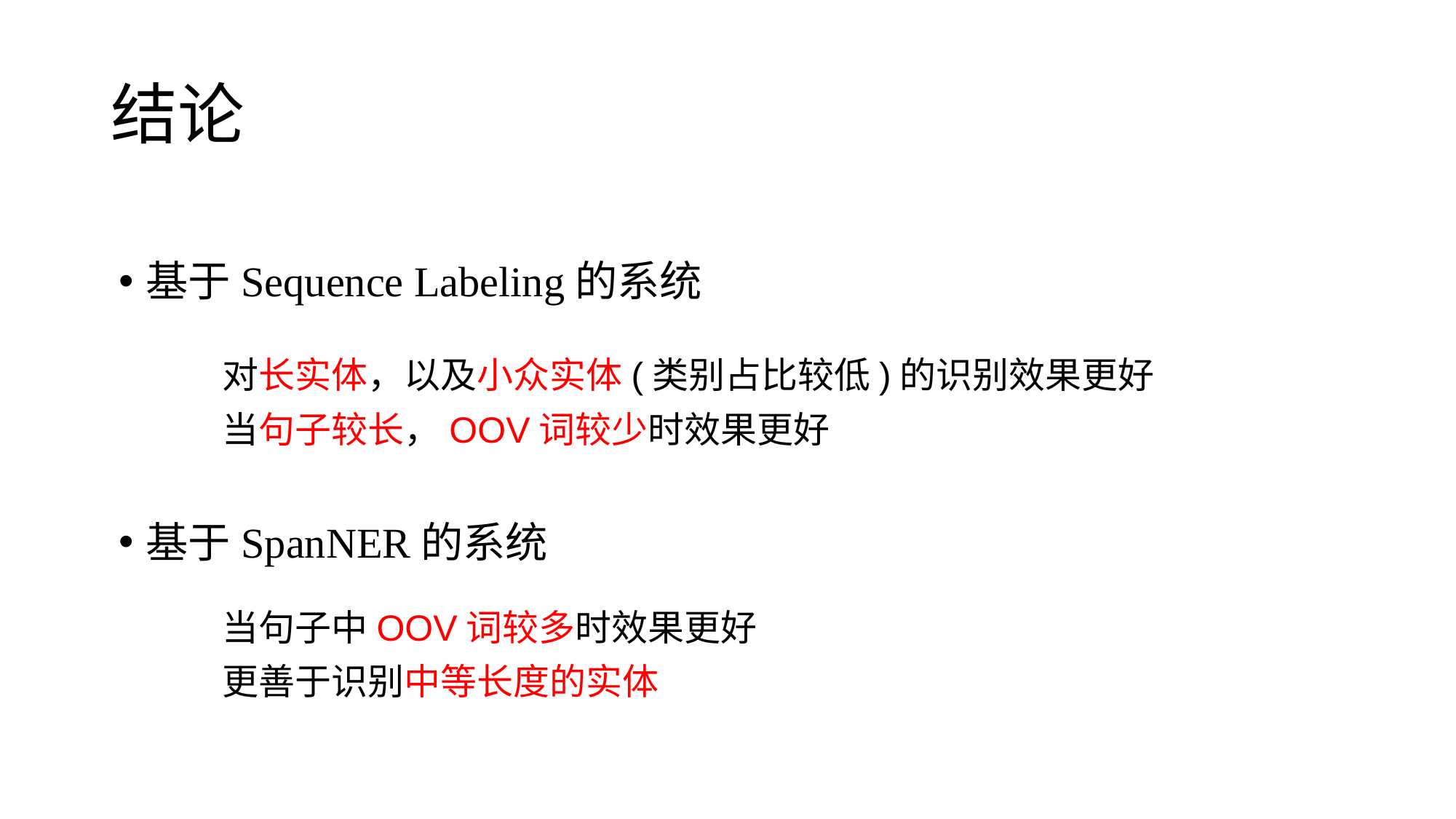

# 结论
基于Sequence Labeling的系统
对长实体，以及小众实体(类别占比较低)的识别效果更好
当句子较长，OOV词较少时效果更好
基于SpanNER的系统
当句子中OOV词较多时效果更好
更善于识别中等长度的实体
13